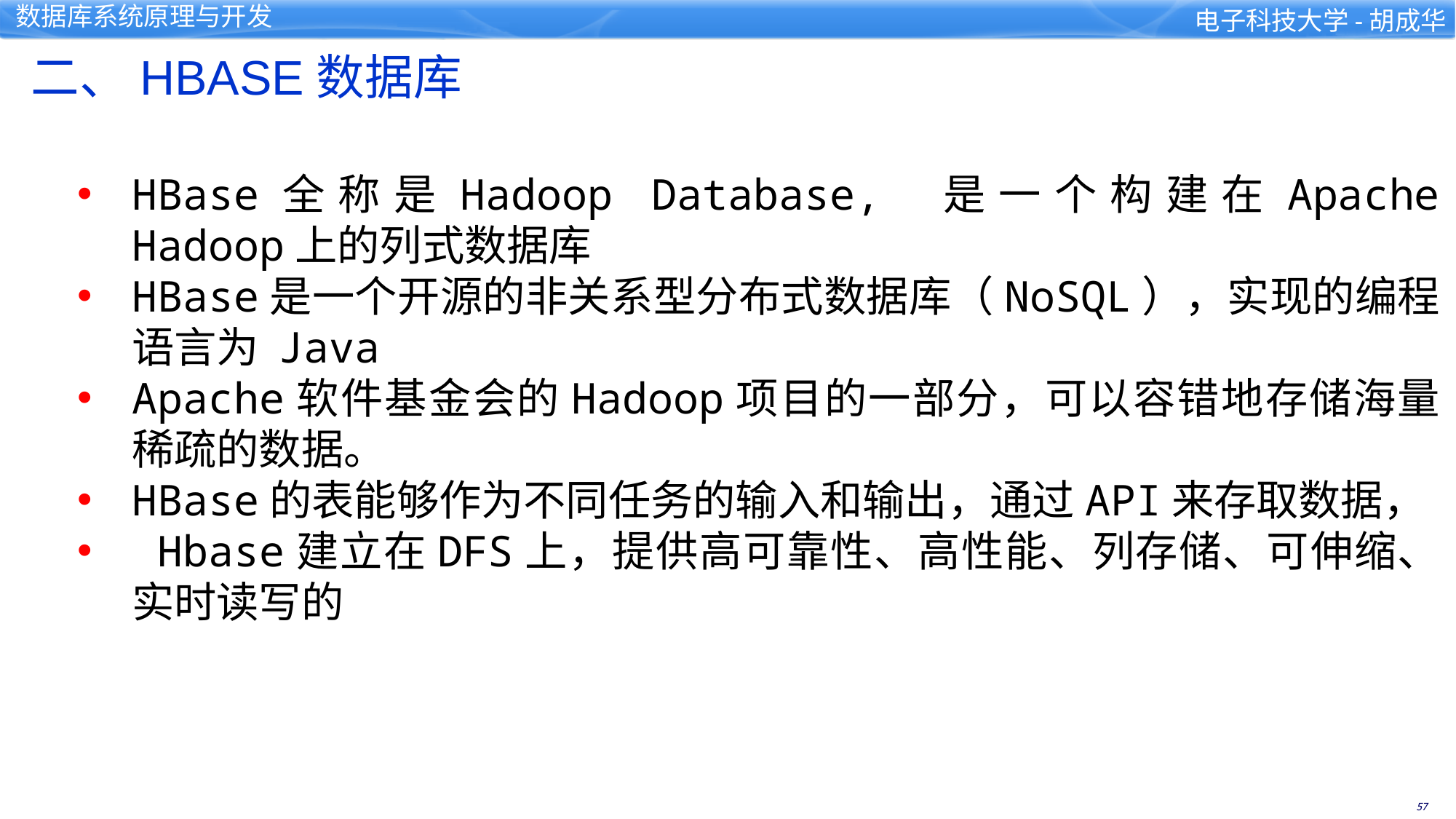

二、HBASE数据库
HBase全称是Hadoop Database, 是一个构建在Apache Hadoop上的列式数据库
HBase是一个开源的非关系型分布式数据库（NoSQL），实现的编程语言为 Java
Apache软件基金会的Hadoop项目的一部分，可以容错地存储海量稀疏的数据。
HBase的表能够作为不同任务的输入和输出，通过API来存取数据，
 Hbase建立在DFS上，提供高可靠性、高性能、列存储、可伸缩、实时读写的